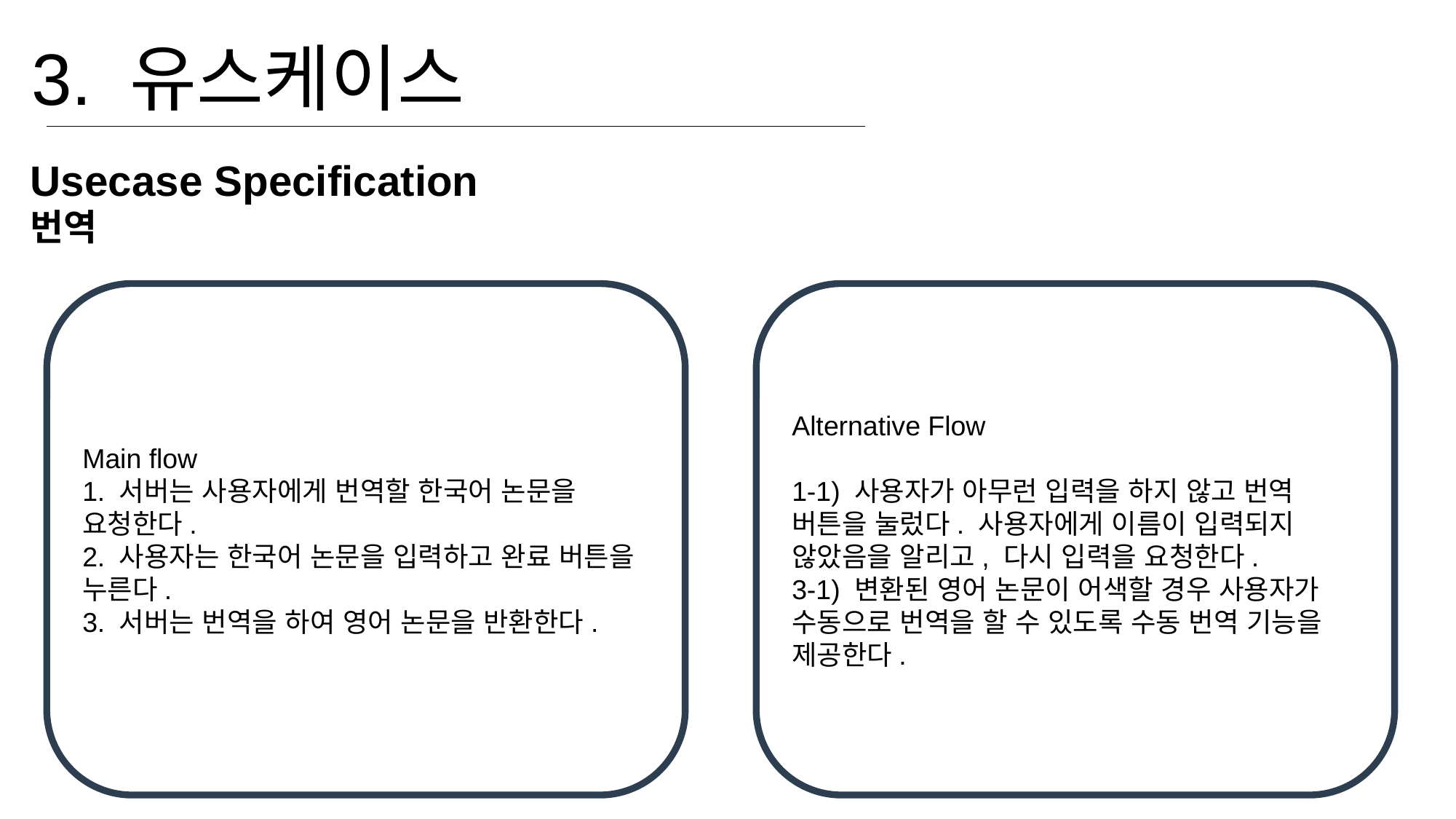

3. 유스케이스
Usecase Specification
번역

Main flow
1. 서버는 사용자에게 번역할 한국어 논문을 요청한다.
2. 사용자는 한국어 논문을 입력하고 완료 버튼을 누른다.
3. 서버는 번역을 하여 영어 논문을 반환한다.
Alternative Flow

1-1) 사용자가 아무런 입력을 하지 않고 번역 버튼을 눌렀다. 사용자에게 이름이 입력되지 않았음을 알리고, 다시 입력을 요청한다.
3-1) 변환된 영어 논문이 어색할 경우 사용자가 수동으로 번역을 할 수 있도록 수동 번역 기능을 제공한다.